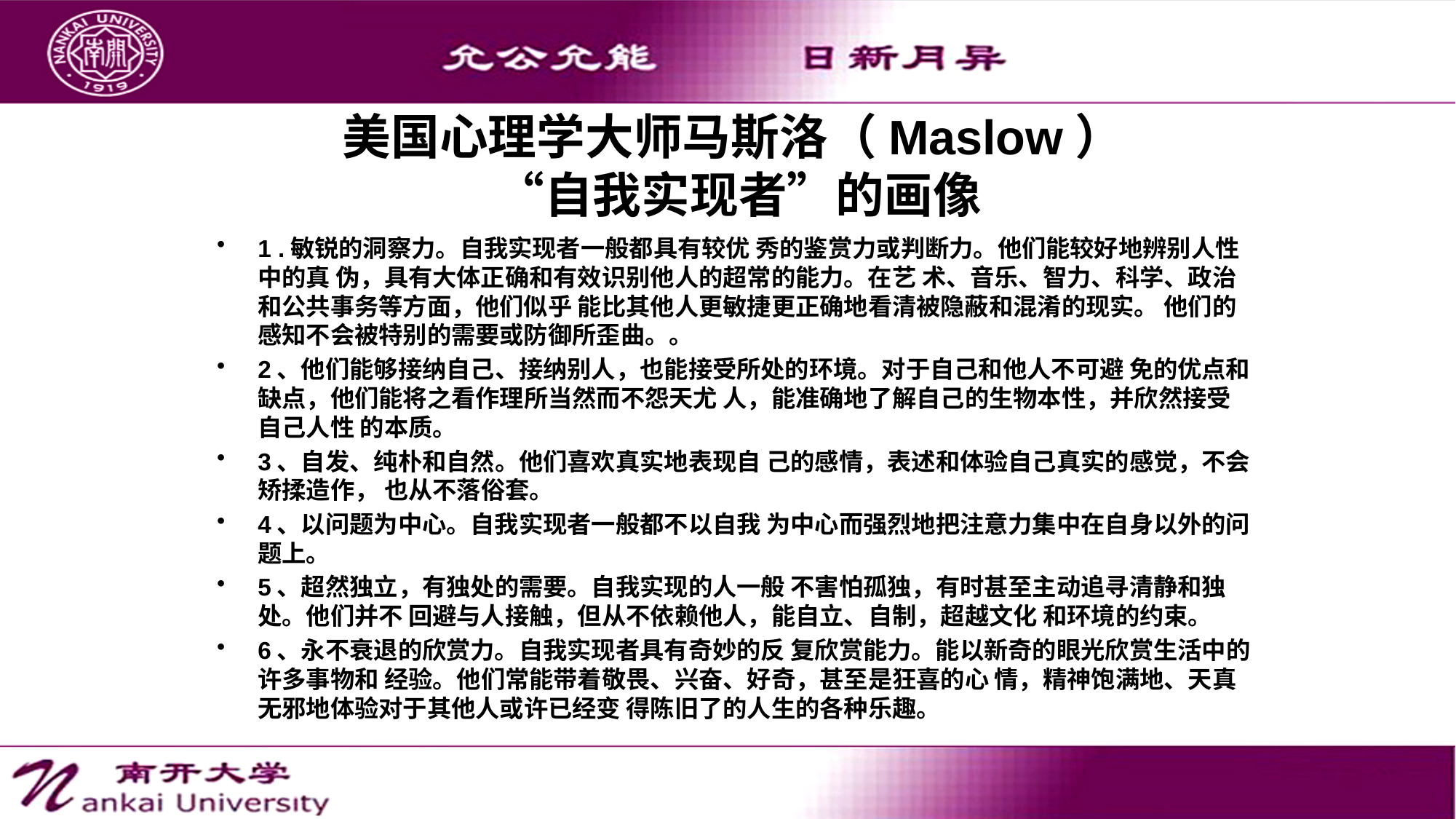

# 美国心理学大师马斯洛（Maslow） “自我实现者”的画像
1 .敏锐的洞察力。自我实现者一般都具有较优 秀的鉴赏力或判断力。他们能较好地辨别人性中的真 伪，具有大体正确和有效识别他人的超常的能力。在艺 术、音乐、智力、科学、政治和公共事务等方面，他们似乎 能比其他人更敏捷更正确地看清被隐蔽和混淆的现实。 他们的感知不会被特别的需要或防御所歪曲。。
2、他们能够接纳自己、接纳别人，也能接受所处的环境。对于自己和他人不可避 免的优点和缺点，他们能将之看作理所当然而不怨天尤 人，能准确地了解自己的生物本性，并欣然接受自己人性 的本质。
3、自发、纯朴和自然。他们喜欢真实地表现自 己的感情，表述和体验自己真实的感觉，不会矫揉造作， 也从不落俗套。
4、以问题为中心。自我实现者一般都不以自我 为中心而强烈地把注意力集中在自身以外的问题上。
5、超然独立，有独处的需要。自我实现的人一般 不害怕孤独，有时甚至主动追寻清静和独处。他们并不 回避与人接触，但从不依赖他人，能自立、自制，超越文化 和环境的约束。
6、永不衰退的欣赏力。自我实现者具有奇妙的反 复欣赏能力。能以新奇的眼光欣赏生活中的许多事物和 经验。他们常能带着敬畏、兴奋、好奇，甚至是狂喜的心 情，精神饱满地、天真无邪地体验对于其他人或许已经变 得陈旧了的人生的各种乐趣。